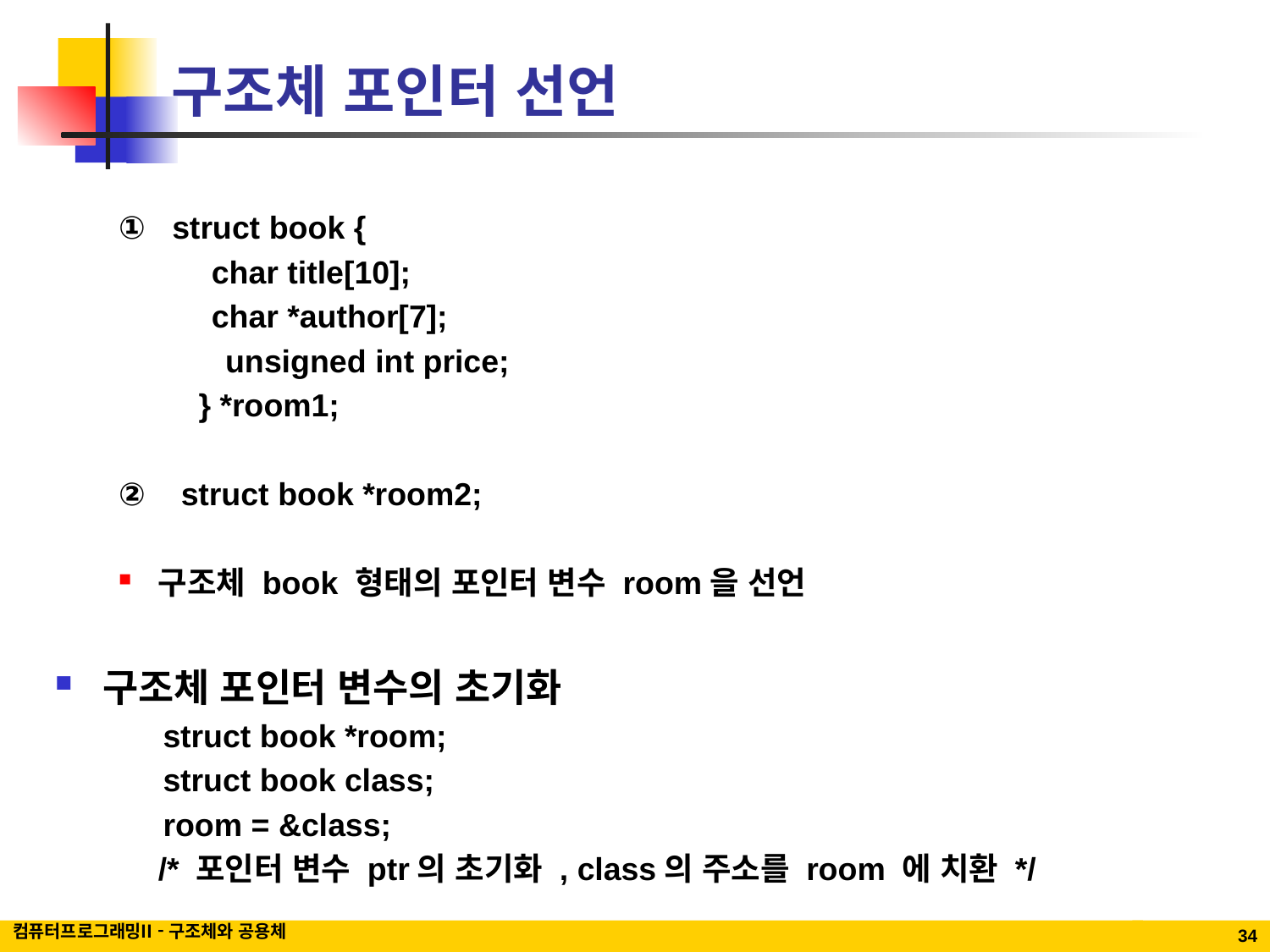

# 구조체 포인터 선언
①   struct book {
  	      char title[10];
	      char *author[7];
            unsigned int price;
         } *room1;

②    struct book *room2;

구조체 book 형태의 포인터 변수 room을 선언

구조체 포인터 변수의 초기화
     struct book *room;
     struct book class;
     room = &class;
	/* 포인터 변수 ptr의 초기화 , class의 주소를 room 에 치환 */
컴퓨터프로그래밍II - 구조체와 공용체
34